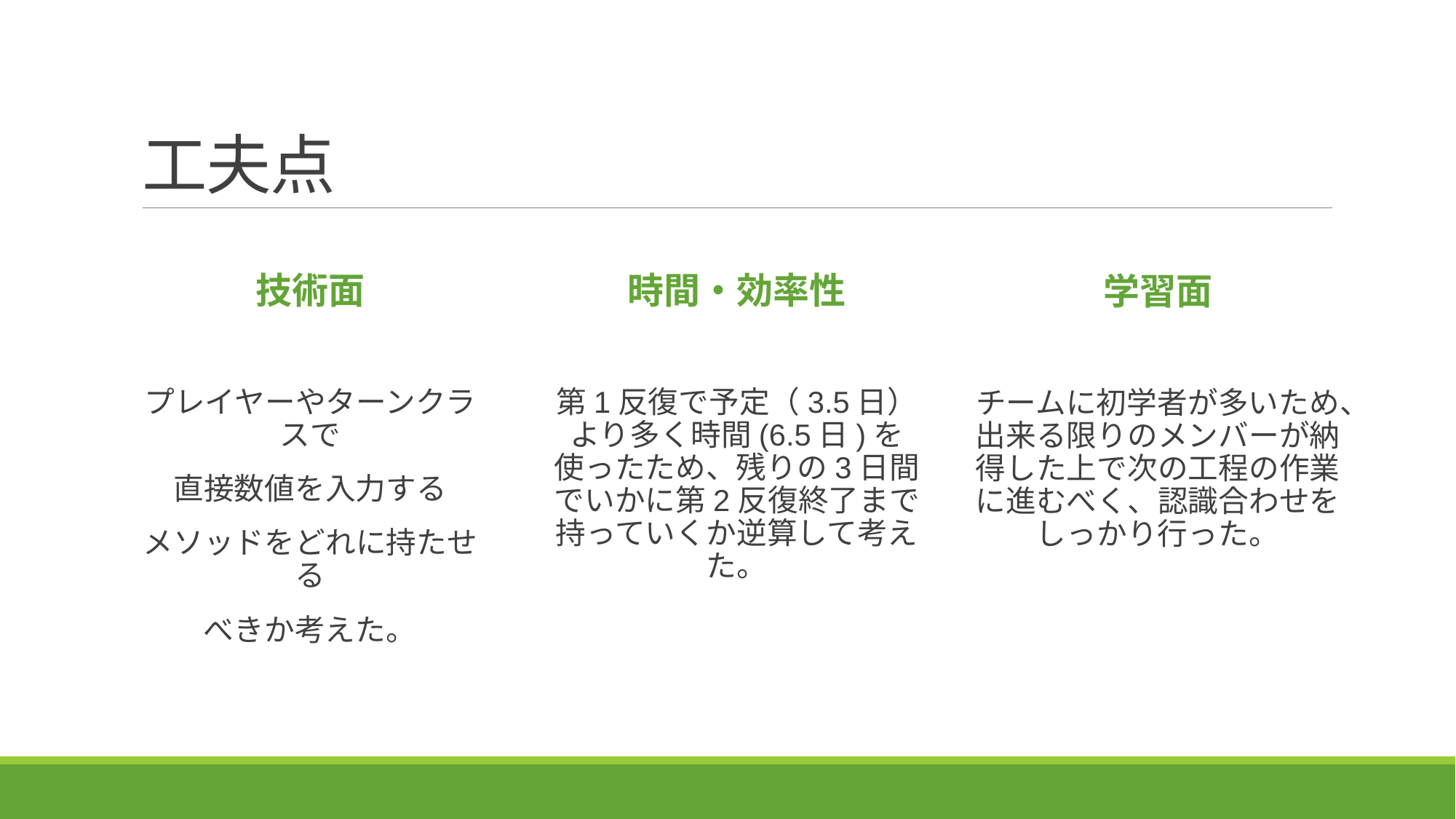

# 工夫点

技術面

プレイヤーやターンクラスで
直接数値を入力する
メソッドをどれに持たせる
べきか考えた。
時間・効率性

第1反復で予定（3.5日）より多く時間(6.5日)を使ったため、残りの3日間でいかに第2反復終了まで持っていくか逆算して考えた。
学習面

チームに初学者が多いため、出来る限りのメンバーが納得した上で次の工程の作業に進むべく、認識合わせをしっかり行った。